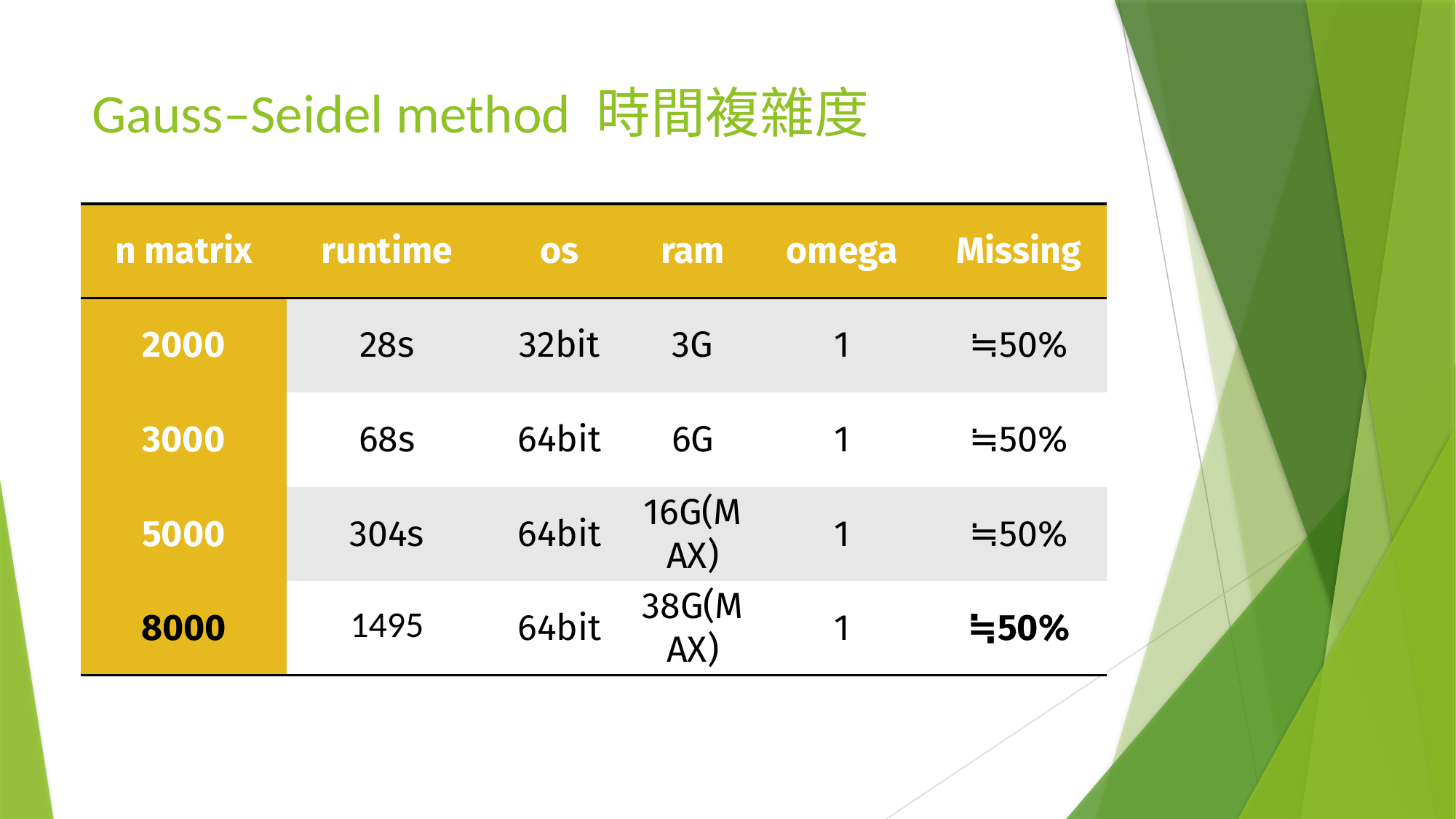

# Gauss–Seidel method 時間複雜度
| n matrix | runtime | os | ram | omega | Missing |
| --- | --- | --- | --- | --- | --- |
| 2000 | 28s | 32bit | 3G | 1 | ≒50% |
| 3000 | 68s | 64bit | 6G | 1 | ≒50% |
| 5000 | 304s | 64bit | 16G(MAX) | 1 | ≒50% |
| 8000 | 1495 | 64bit | 38G(MAX) | 1 | ≒50% |